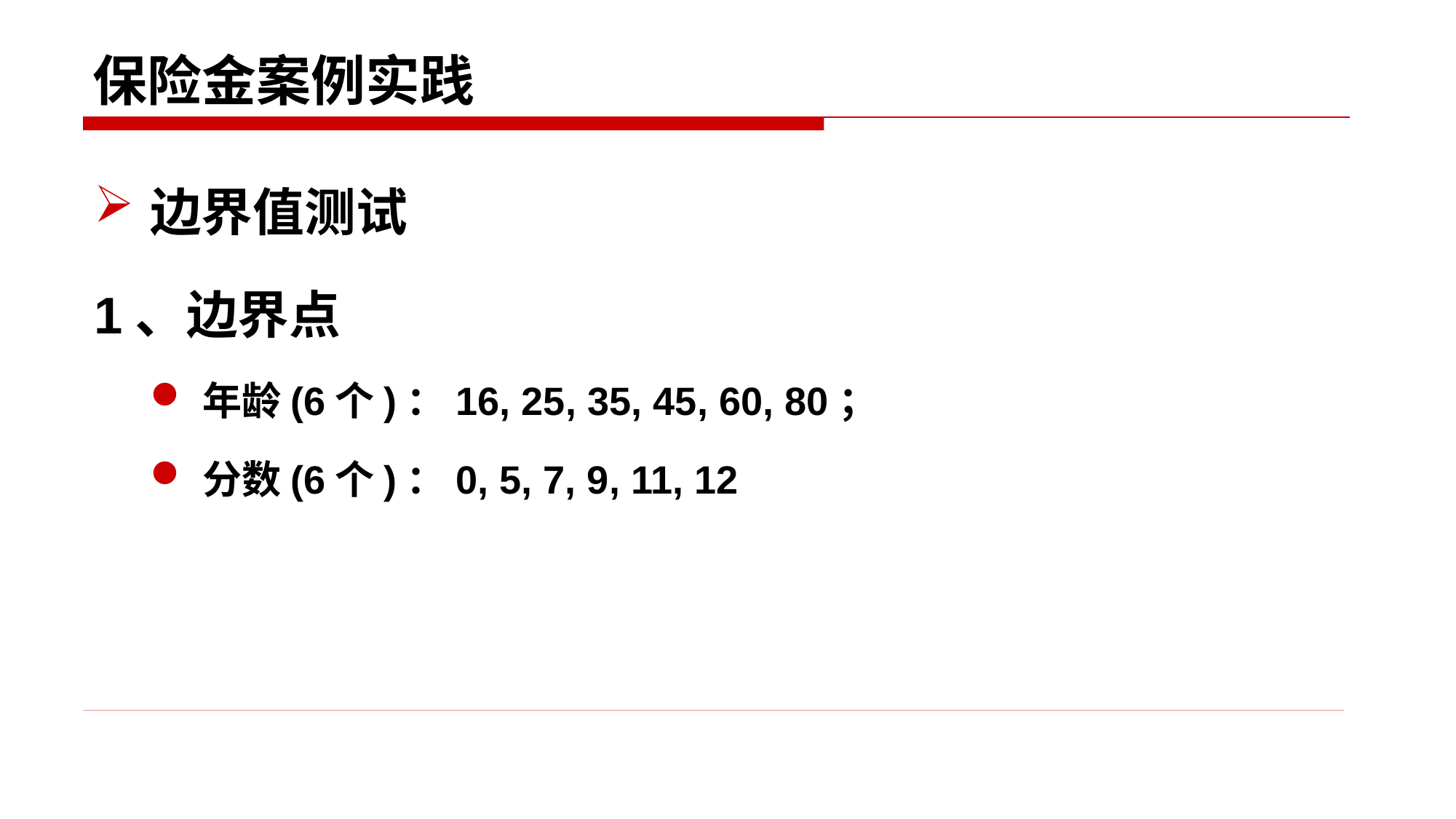

# 保险金案例实践
边界值测试
1、边界点
年龄(6个)：16, 25, 35, 45, 60, 80；
分数(6个)：0, 5, 7, 9, 11, 12